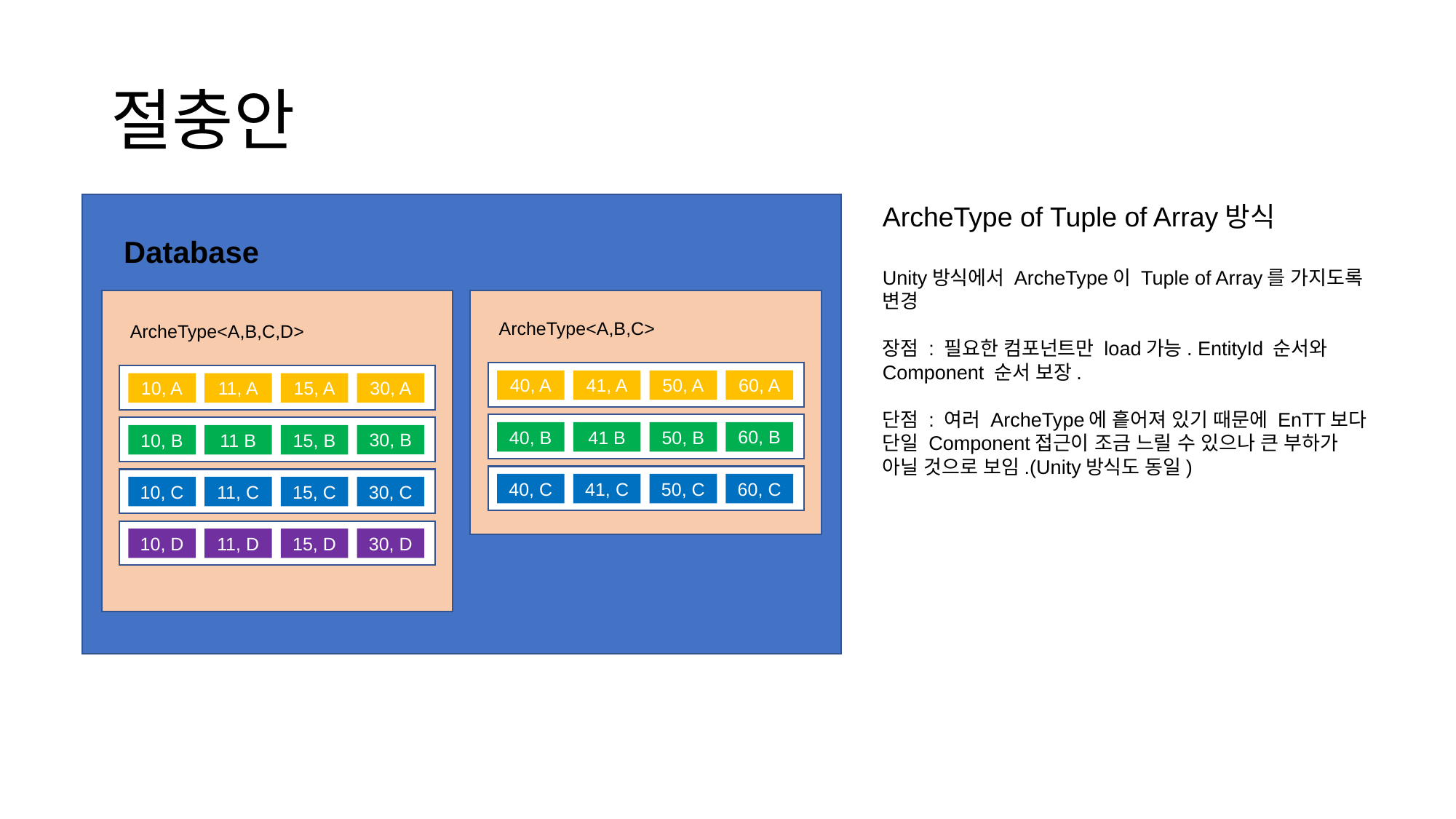

# 절충안

ArcheType of Tuple of Array방식

Unity방식에서 ArcheType이 Tuple of Array를 가지도록 변경

장점 : 필요한 컴포넌트만 load가능. EntityId 순서와 Component 순서 보장.

단점 : 여러 ArcheType에 흩어져 있기 때문에 EnTT보다 단일 Component접근이 조금 느릴 수 있으나 큰 부하가 아닐 것으로 보임.(Unity방식도 동일)
Database

ArcheType<A,B,C,D>

30, A
10, A
11, A
15, A

30, B
10, B
11 B
15, B

30, C
10, C
11, C
15, C

30, D
10, D
11, D
15, D

ArcheType<A,B,C>

60, A
40, A
41, A
50, A

60, B
40, B
41 B
50, B

60, C
40, C
41, C
50, C